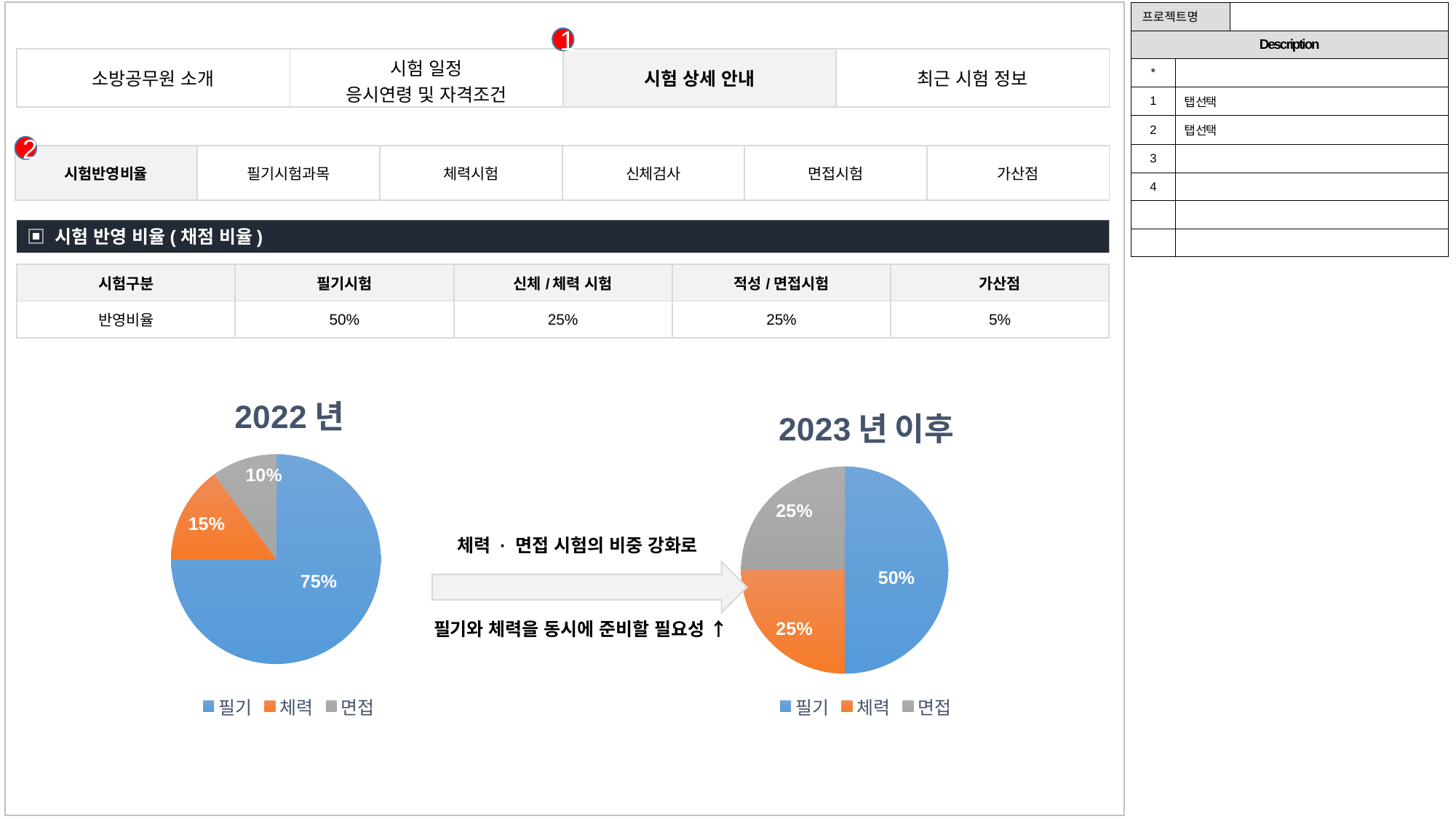

| 프로젝트명 |  |  |
| --- | --- | --- |
| Description |  |  |
| \* |  |  |
| 1 | 탭 선택 |  |
| 2 | 탭 선택 |  |
| 3 |  |  |
| 4 |  |  |
|  |  |  |
|  |  |  |
1
| 소방공무원 소개 | 시험 일정 응시연령 및 자격조건 | 시험 상세 안내 | 최근 시험 정보 |
| --- | --- | --- | --- |
2
| 시험반영비율 | 필기시험과목 | 체력시험 | 신체검사 | 면접시험 | 가산점 |
| --- | --- | --- | --- | --- | --- |
▣ 시험 반영 비율(채점 비율)
| 시험구분 | 필기시험 | 신체/체력 시험 | 적성/면접시험 | 가산점 |
| --- | --- | --- | --- | --- |
| 반영비율 | 50% | 25% | 25% | 5% |

### Chart:

| Category | 2022년 |
|---|---|
| 필기 | 75.0 |
| 체력 | 15.0 |
| 면접 | 10.0 |

### Chart: 2023년 이후

| Category | 2023년 |
|---|---|
| 필기 | 50.0 |
| 체력 | 25.0 |
| 면접 | 25.0 |
체력 · 면접 시험의 비중 강화로

필기와 체력을 동시에 준비할 필요성 ↑